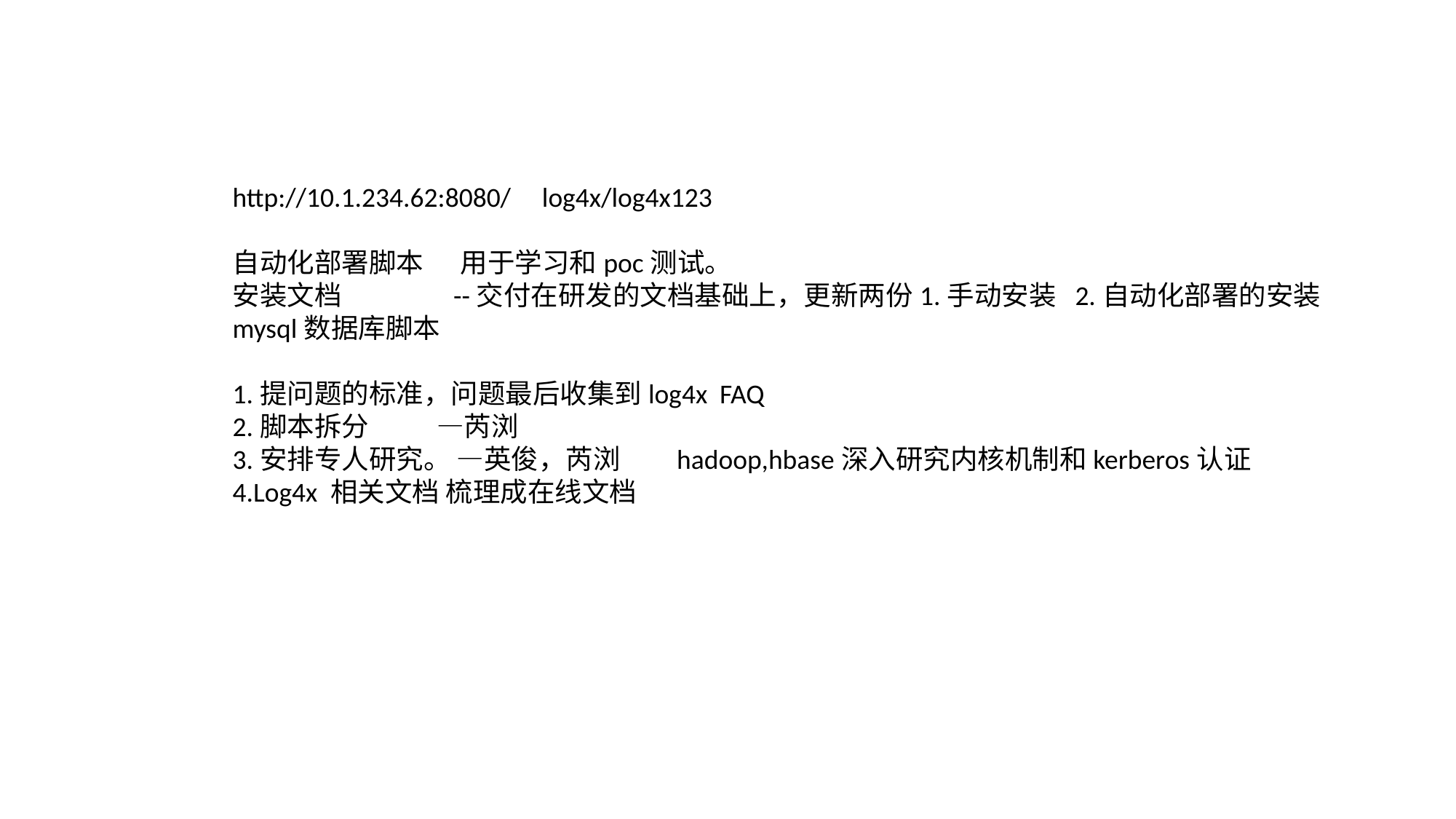

http://10.1.234.62:8080/     log4x/log4x123

自动化部署脚本      用于学习和poc测试。
安装文档                 --交付在研发的文档基础上，更新两份1.手动安装  2.自动化部署的安装
mysql数据库脚本

1.提问题的标准，问题最后收集到log4x  FAQ
2.脚本拆分           —芮浏
3.安排专人研究。 —英俊，芮浏        hadoop,hbase深入研究内核机制和kerberos认证
4.Log4x 相关文档 梳理成在线文档